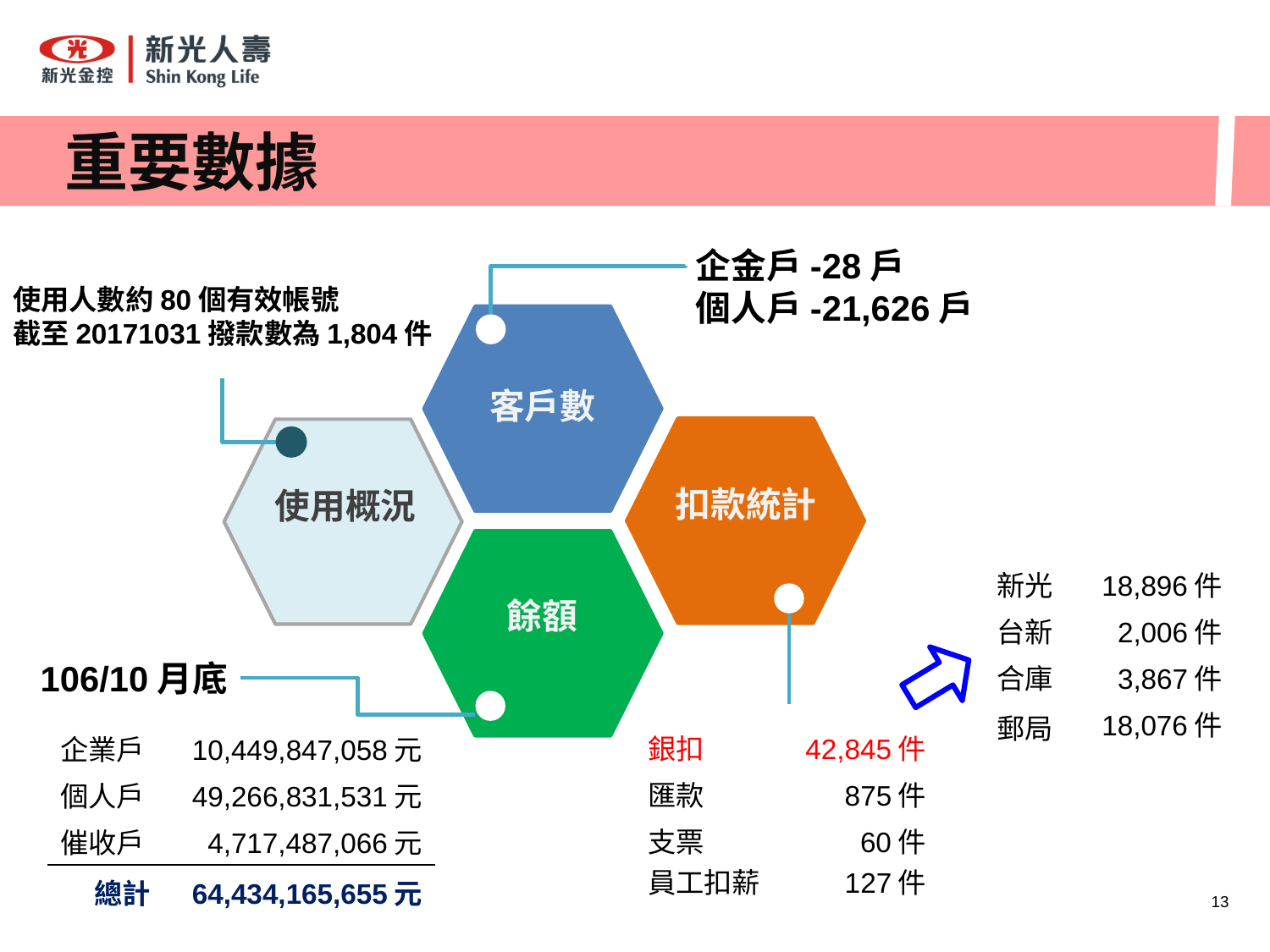

# 重要數據
企金戶-28戶
個人戶-21,626戶
使用人數約80個有效帳號
截至20171031撥款數為1,804件

客戶數

扣款統計

使用概況

| 新光 | 18,896件 |
| --- | --- |
| 台新 | 2,006件 |
| 合庫 | 3,867件 |
| 郵局 | 18,076件 |

餘額

106/10月底

| 銀扣 | 42,845件 |
| --- | --- |
| 匯款 | 875件 |
| 支票 員工扣薪 | 60件 127件 |
| 企業戶 | 10,449,847,058元 |
| --- | --- |
| 個人戶 | 49,266,831,531元 |
| 催收戶 | 4,717,487,066元 |
| 總計 | 64,434,165,655元 |